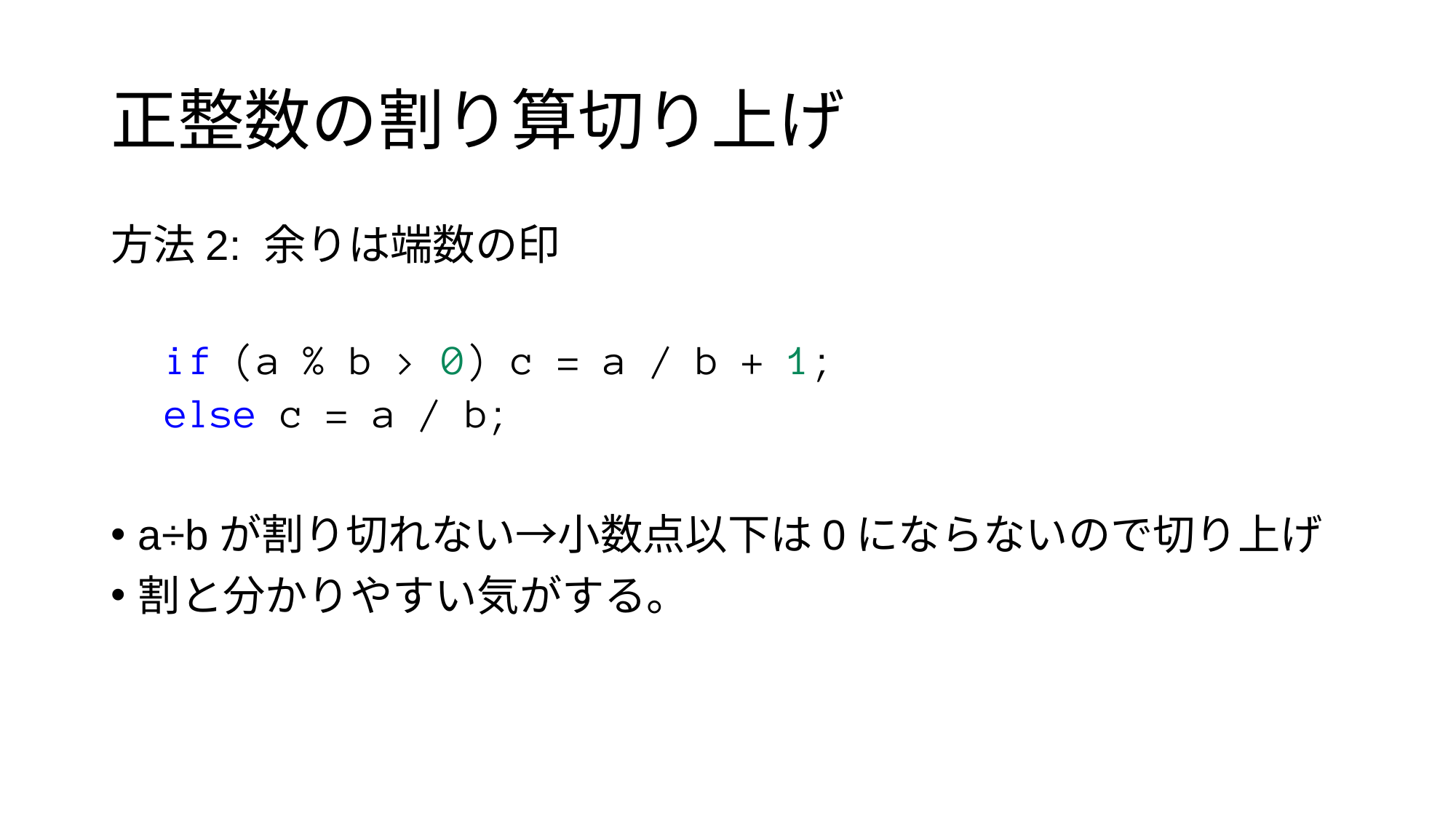

# 正整数の割り算切り上げ
方法2: 余りは端数の印

if (a % b > 0) c = a / b + 1;
else c = a / b;

a÷bが割り切れない→小数点以下は0にならないので切り上げ
割と分かりやすい気がする。